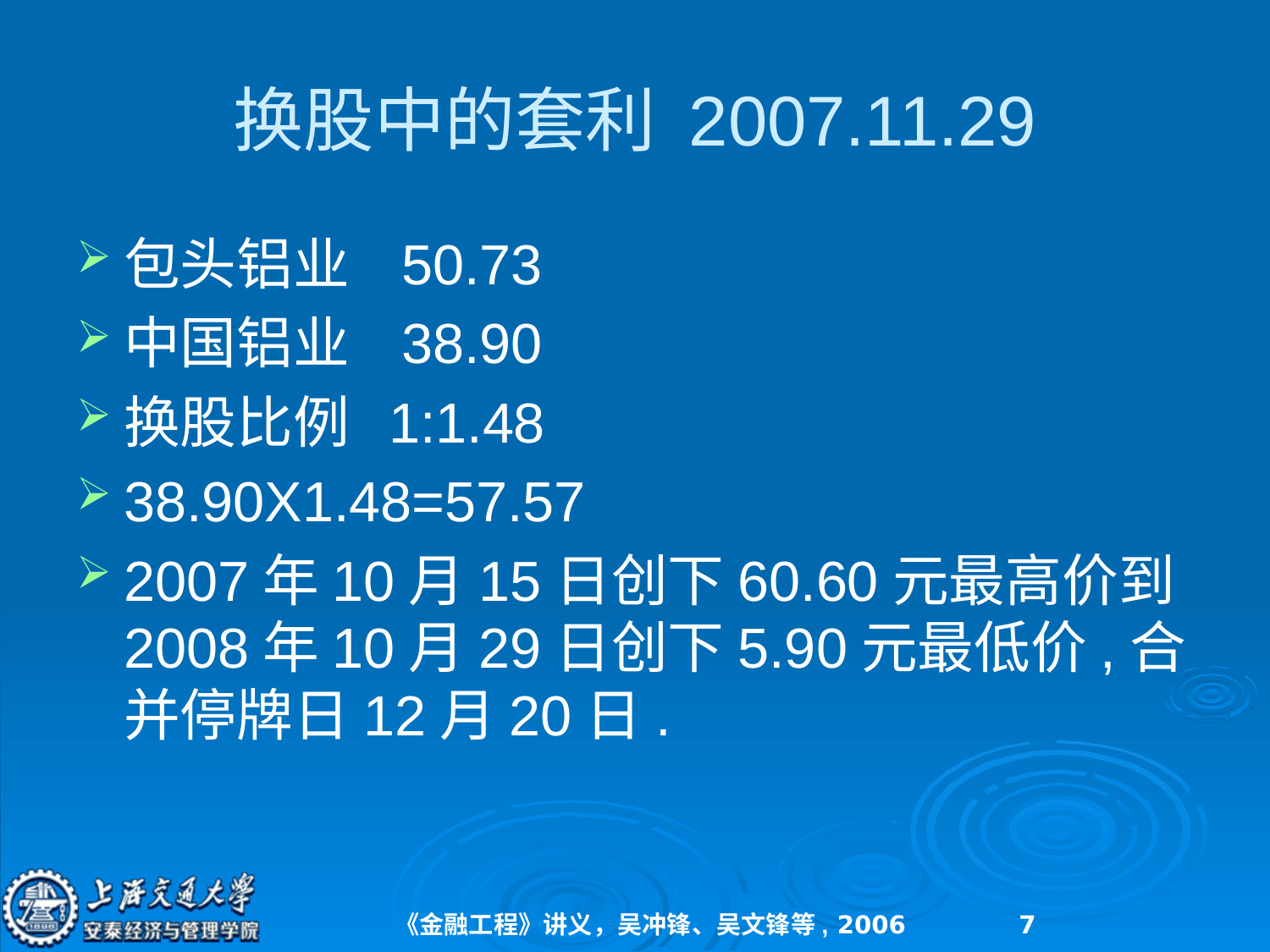

# 换股中的套利 2007.11.29
包头铝业   50.73
中国铝业   38.90
换股比例  1:1.48
38.90X1.48=57.57
2007年10月15日创下60.60元最高价到2008年10月29日创下5.90元最低价,合并停牌日12月20日.